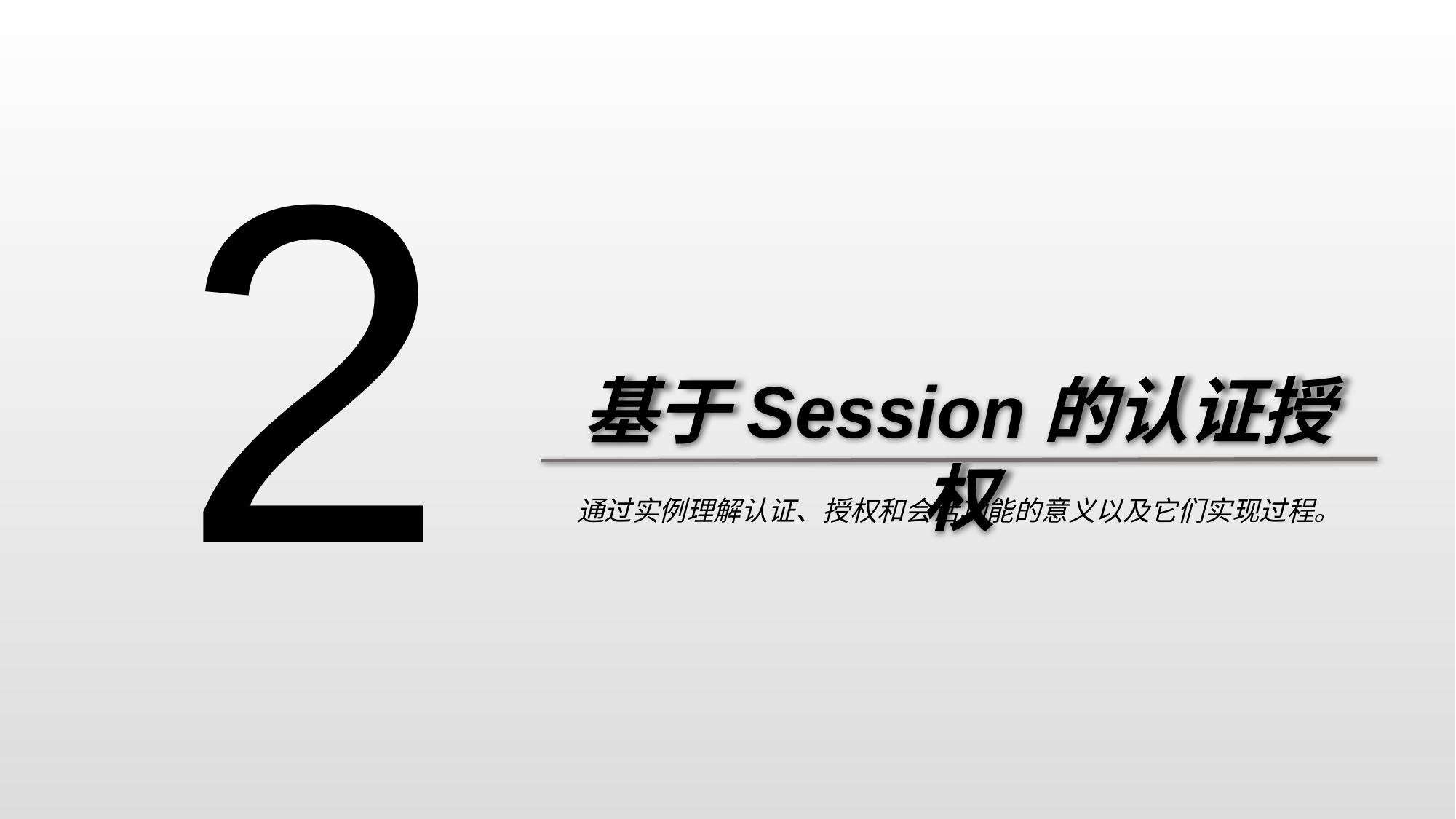

2
基于Session的认证授权
通过实例理解认证、授权和会话功能的意义以及它们实现过程。